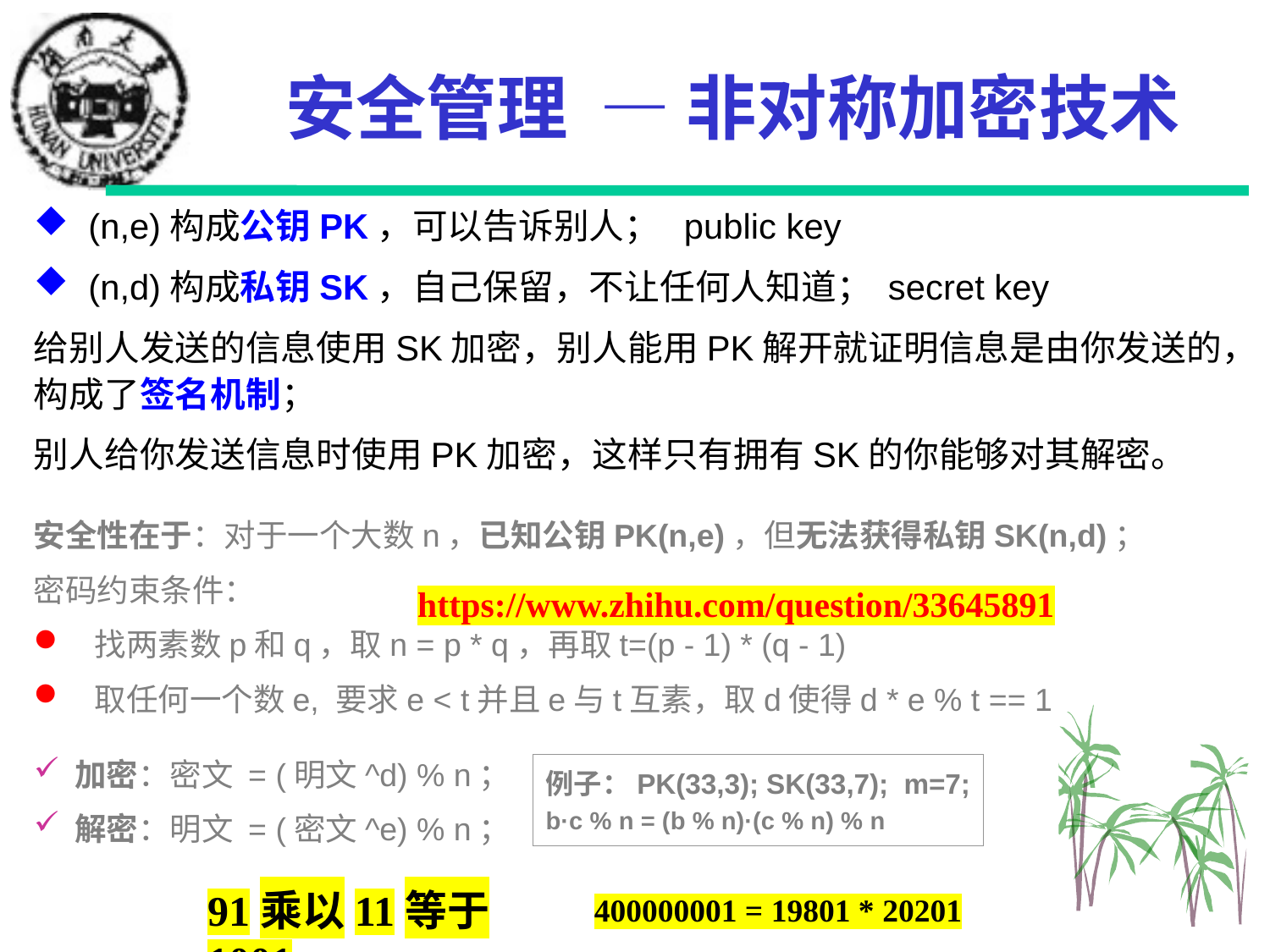

# 安全管理  — 非对称加密技术
  (n,e)构成公钥PK，可以告诉别人；  public key
  (n,d)构成私钥SK，自己保留，不让任何人知道； secret key
给别人发送的信息使用SK加密，别人能用PK解开就证明信息是由你发送的，构成了签名机制；
别人给你发送信息时使用PK加密，这样只有拥有SK的你能够对其解密。

安全性在于：对于一个大数n，已知公钥PK(n,e)，但无法获得私钥SK(n,d)；
密码约束条件：
   找两素数p和q，取n = p * q，再取t=(p - 1) * (q - 1)
   取任何一个数e, 要求e < t并且e与t互素，取d使得d * e % t == 1

 加密：密文 = (明文^d) % n；
 解密：明文 = (密文^e) % n；
https://www.zhihu.com/question/33645891
例子：PK(33,3); SK(33,7);  m=7;
b·c % n = (b % n)·(c % n) % n
91乘以11等于1001
400000001 = 19801 * 20201